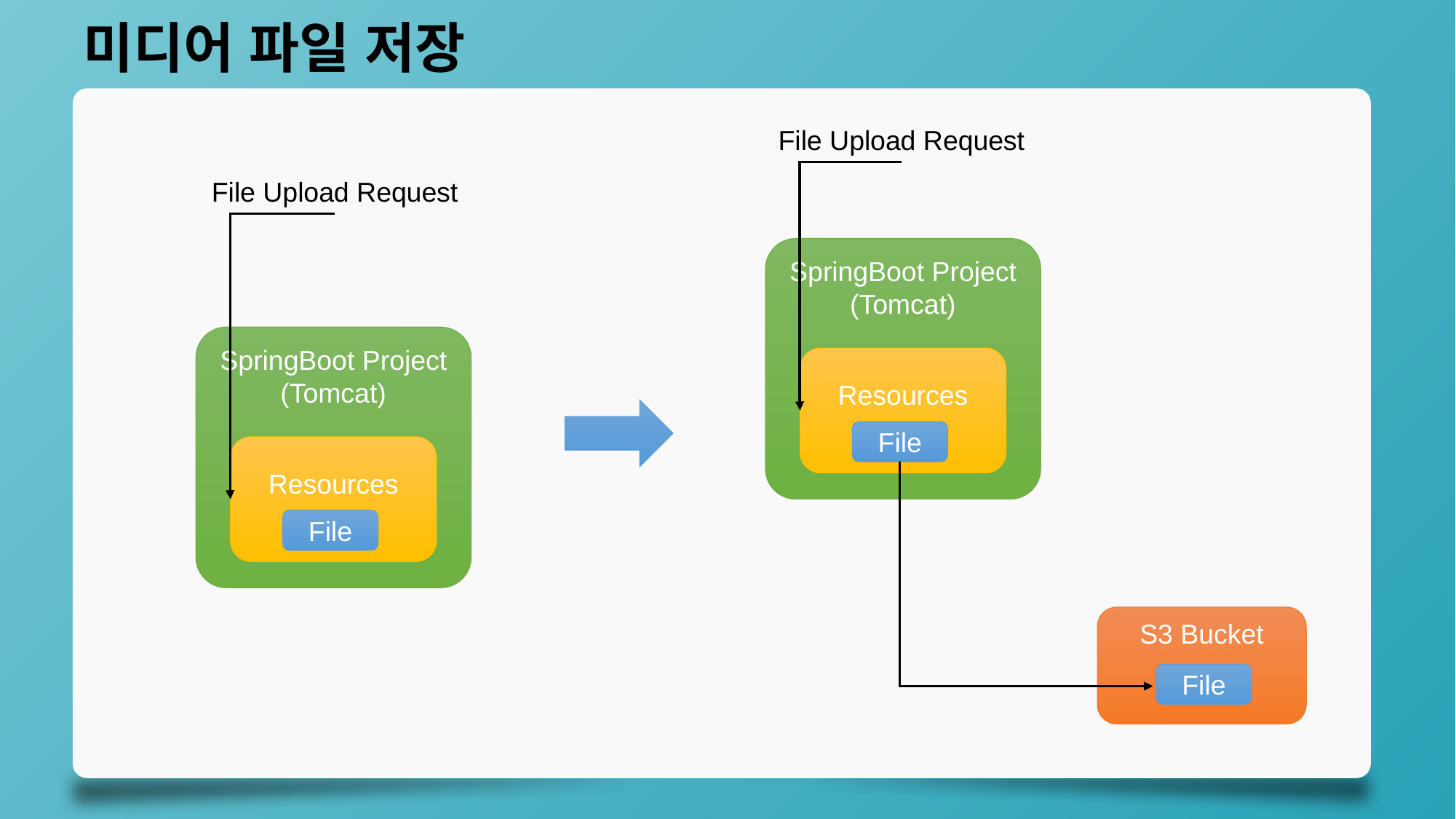

미디어 파일 저장

File Upload Request
File Upload Request
SpringBoot Project
(Tomcat)

SpringBoot Project
(Tomcat)

Resources

File
Resources

File
S3 Bucket

File